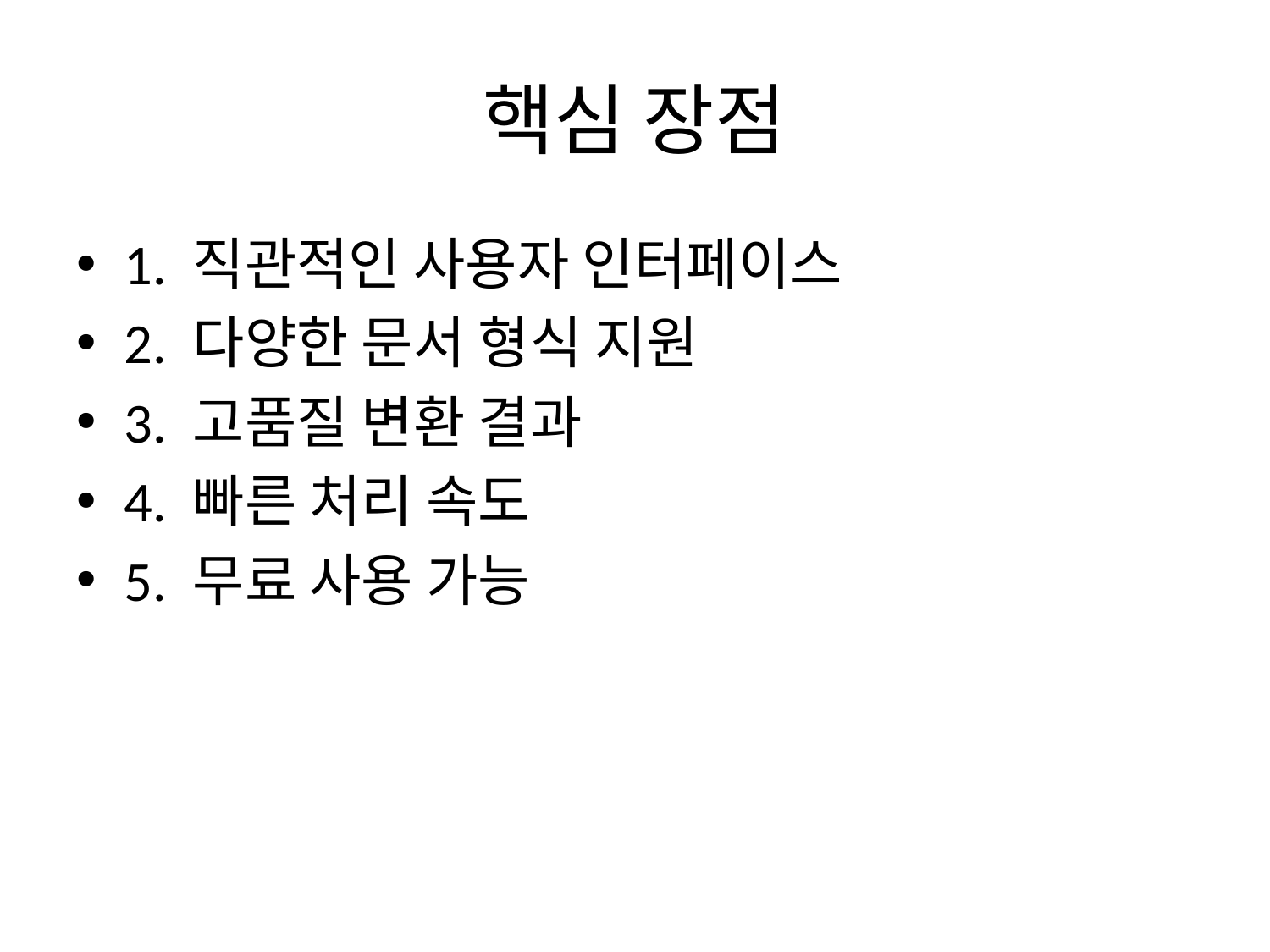

# 핵심 장점
1. 직관적인 사용자 인터페이스
2. 다양한 문서 형식 지원
3. 고품질 변환 결과
4. 빠른 처리 속도
5. 무료 사용 가능